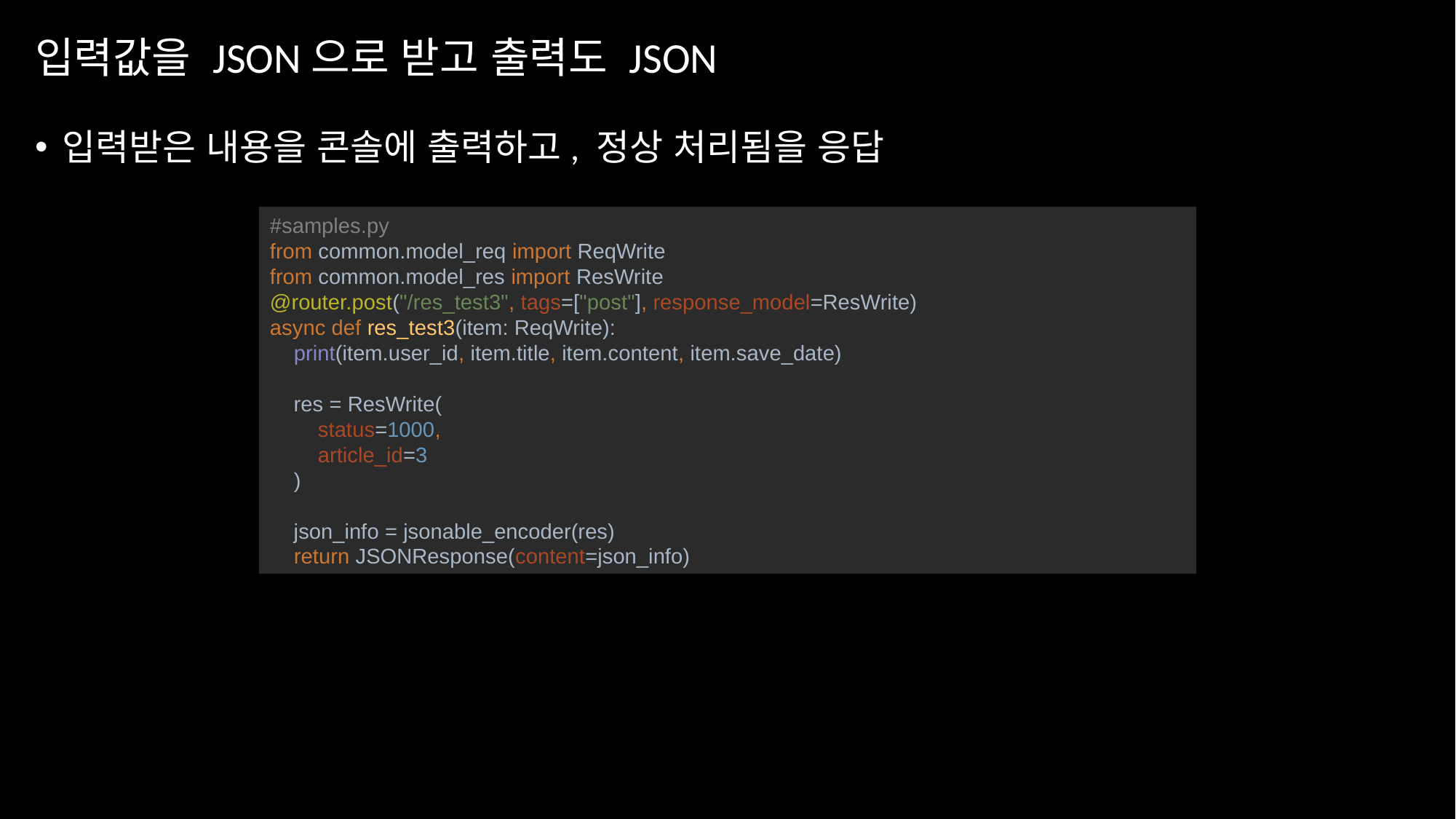

# 입력값을 JSON으로 받고 출력도 JSON
입력받은 내용을 콘솔에 출력하고, 정상 처리됨을 응답
#samples.py
from common.model_req import ReqWrite
from common.model_res import ResWrite
@router.post("/res_test3", tags=["post"], response_model=ResWrite)
async def res_test3(item: ReqWrite):
    print(item.user_id, item.title, item.content, item.save_date)
    res = ResWrite(
        status=1000,
        article_id=3
    )
    json_info = jsonable_encoder(res)
    return JSONResponse(content=json_info)